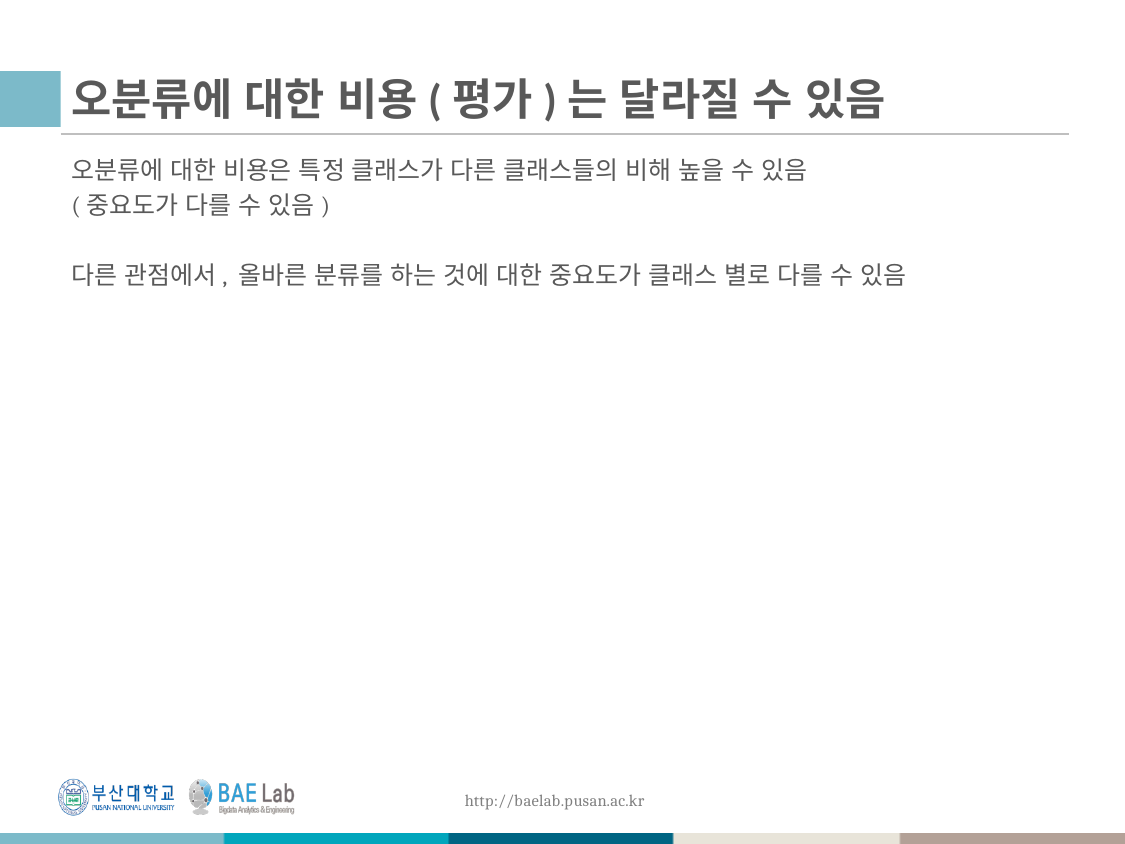

# 오분류에 대한 비용(평가)는 달라질 수 있음
오분류에 대한 비용은 특정 클래스가 다른 클래스들의 비해 높을 수 있음
(중요도가 다를 수 있음)

다른 관점에서, 올바른 분류를 하는 것에 대한 중요도가 클래스 별로 다를 수 있음